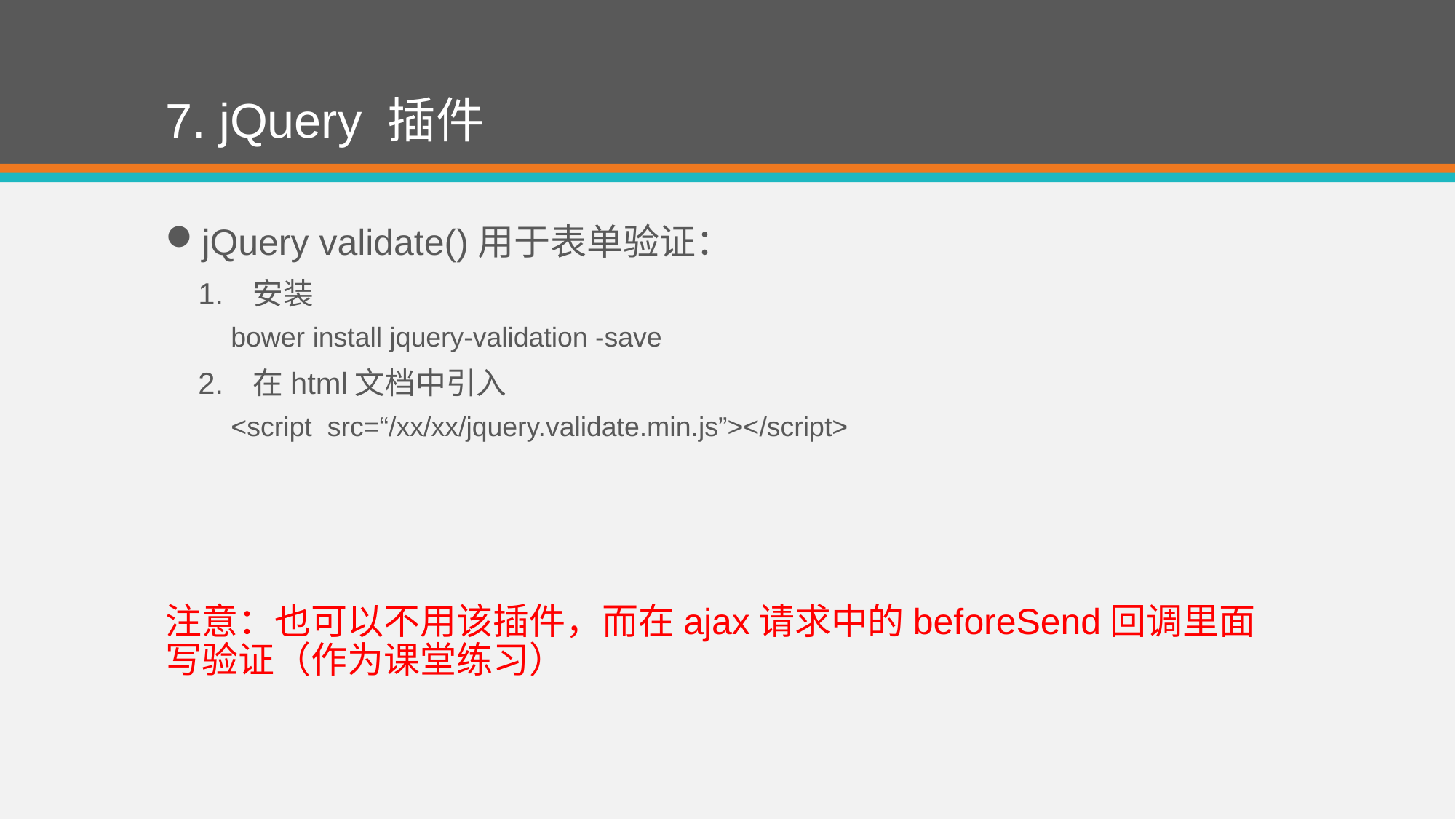

# 7. jQuery 插件
jQuery validate()用于表单验证：
安装
bower install jquery-validation -save
在html文档中引入
<script  src=“/xx/xx/jquery.validate.min.js”></script>

注意：也可以不用该插件，而在ajax请求中的beforeSend回调里面写验证（作为课堂练习）